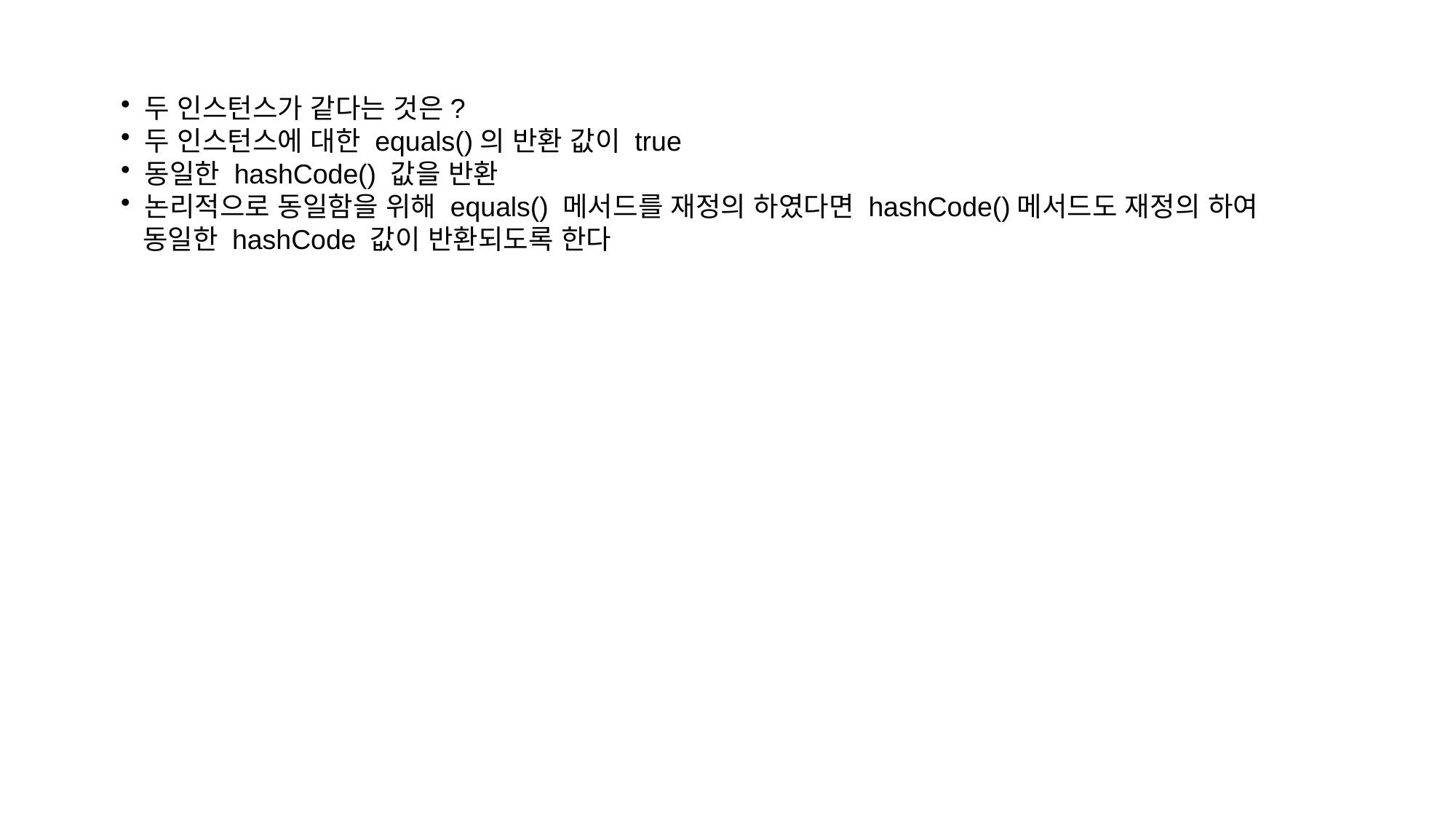

두 인스턴스가 같다는 것은?
 두 인스턴스에 대한 equals()의 반환 값이 true
 동일한 hashCode() 값을 반환
 논리적으로 동일함을 위해 equals() 메서드를 재정의 하였다면 hashCode()메서드도 재정의 하여
  동일한 hashCode 값이 반환되도록 한다